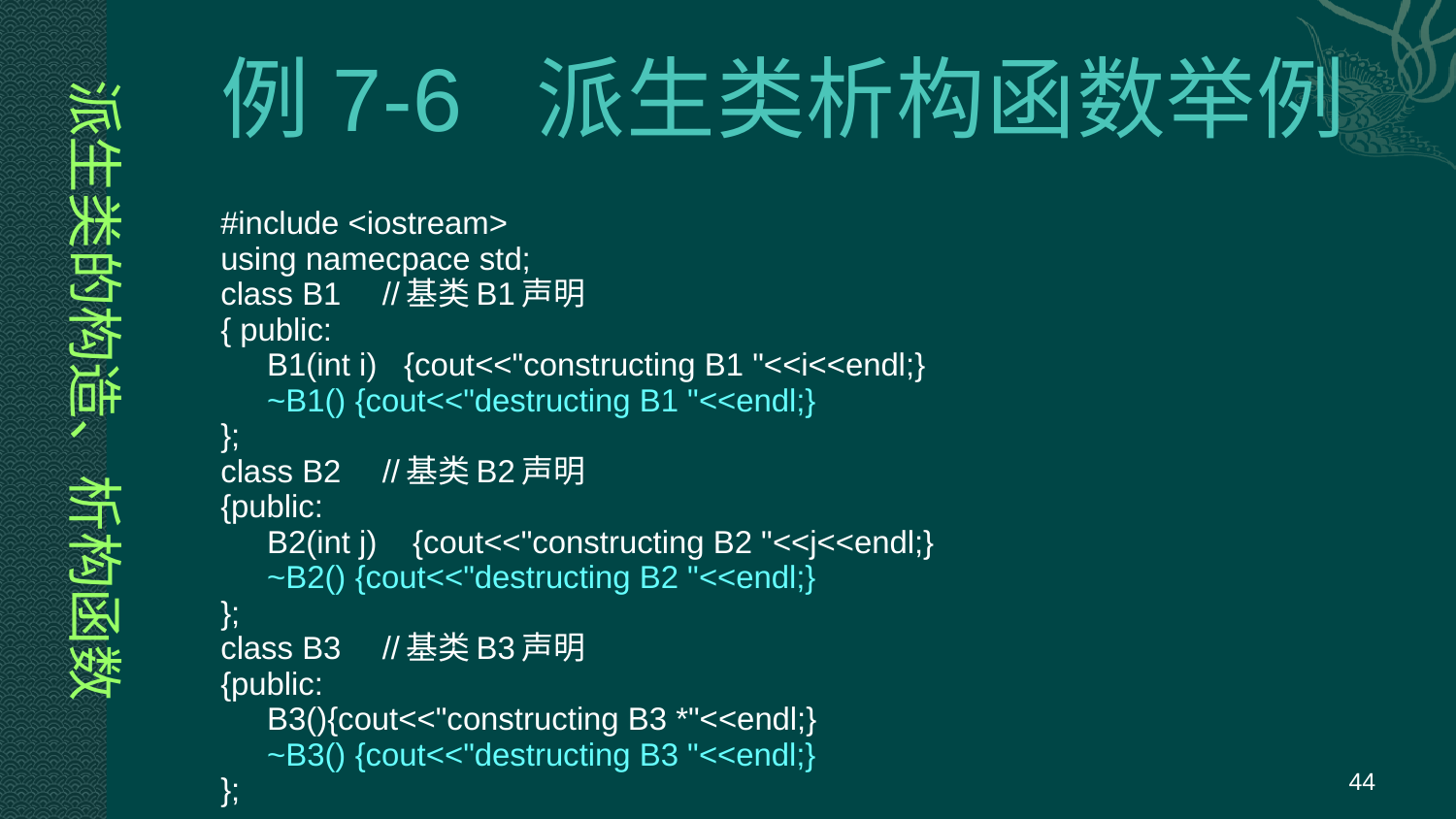

# 例7-6  派生类析构函数举例
派生类的构造、析构函数
#include <iostream>
using namecpace std;
class B1	//基类B1声明
{ public:
	B1(int i)   {cout<<"constructing B1 "<<i<<endl;}
	~B1() {cout<<"destructing B1 "<<endl;}
};
class B2	//基类B2声明
{public:
	B2(int j)    {cout<<"constructing B2 "<<j<<endl;}
	~B2() {cout<<"destructing B2 "<<endl;}
};
class B3	//基类B3声明
{public:
	B3(){cout<<"constructing B3 *"<<endl;}
	~B3() {cout<<"destructing B3 "<<endl;}
};
44